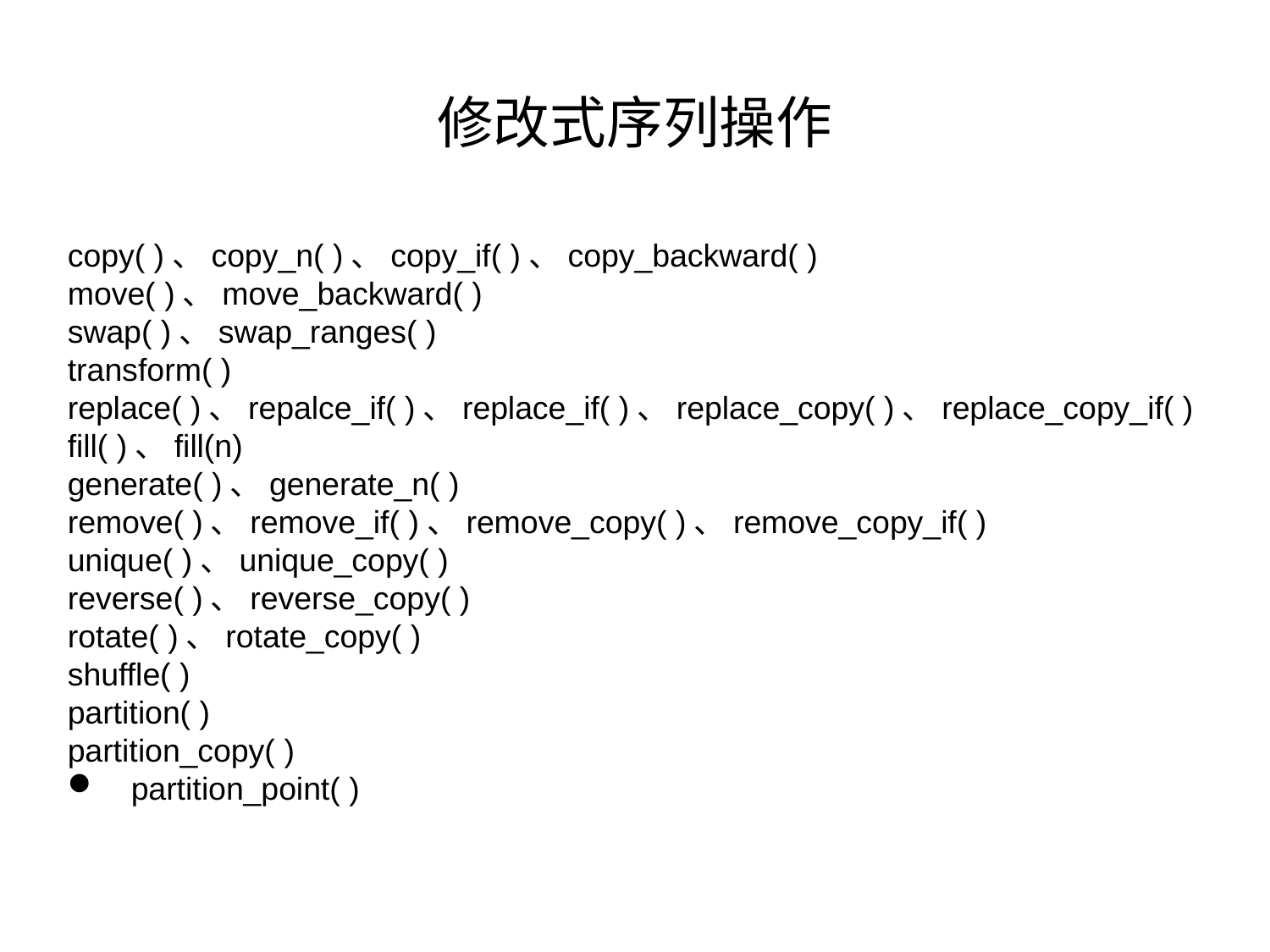

修改式序列操作
copy( )、copy_n( )、copy_if( )、copy_backward( )
move( )、move_backward( )
swap( )、swap_ranges( )
transform( )
replace( )、repalce_if( )、replace_if( )、replace_copy( )、replace_copy_if( )
fill( )、fill(n)
generate( )、generate_n( )
remove( )、remove_if( )、remove_copy( )、remove_copy_if( )
unique( )、unique_copy( )
reverse( )、reverse_copy( )
rotate( )、rotate_copy( )
shuffle( )
partition( )
partition_copy( )
partition_point( )